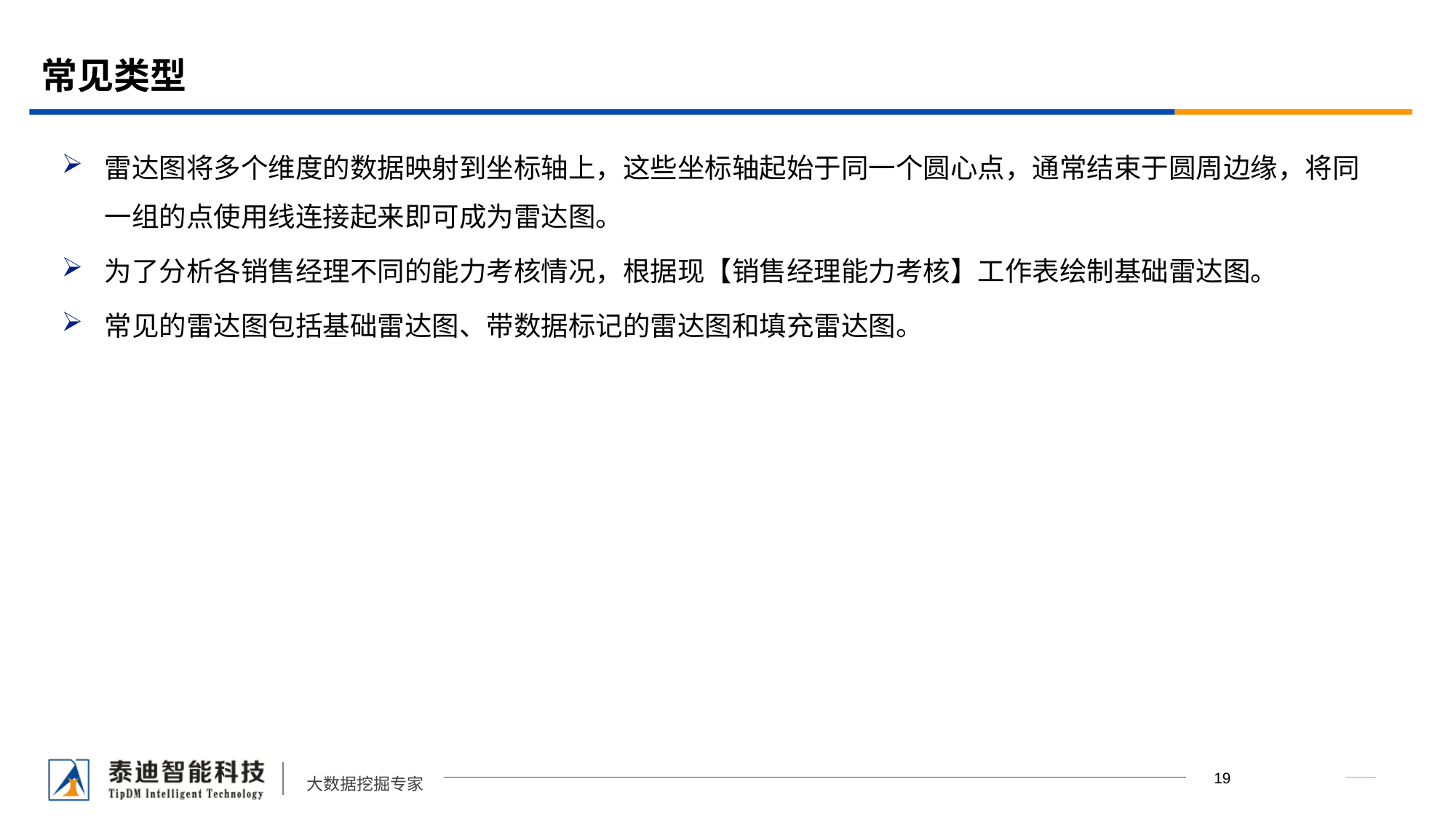

# 常见类型
雷达图将多个维度的数据映射到坐标轴上，这些坐标轴起始于同一个圆心点，通常结束于圆周边缘，将同一组的点使用线连接起来即可成为雷达图。
为了分析各销售经理不同的能力考核情况，根据现【销售经理能力考核】工作表绘制基础雷达图。
常见的雷达图包括基础雷达图、带数据标记的雷达图和填充雷达图。